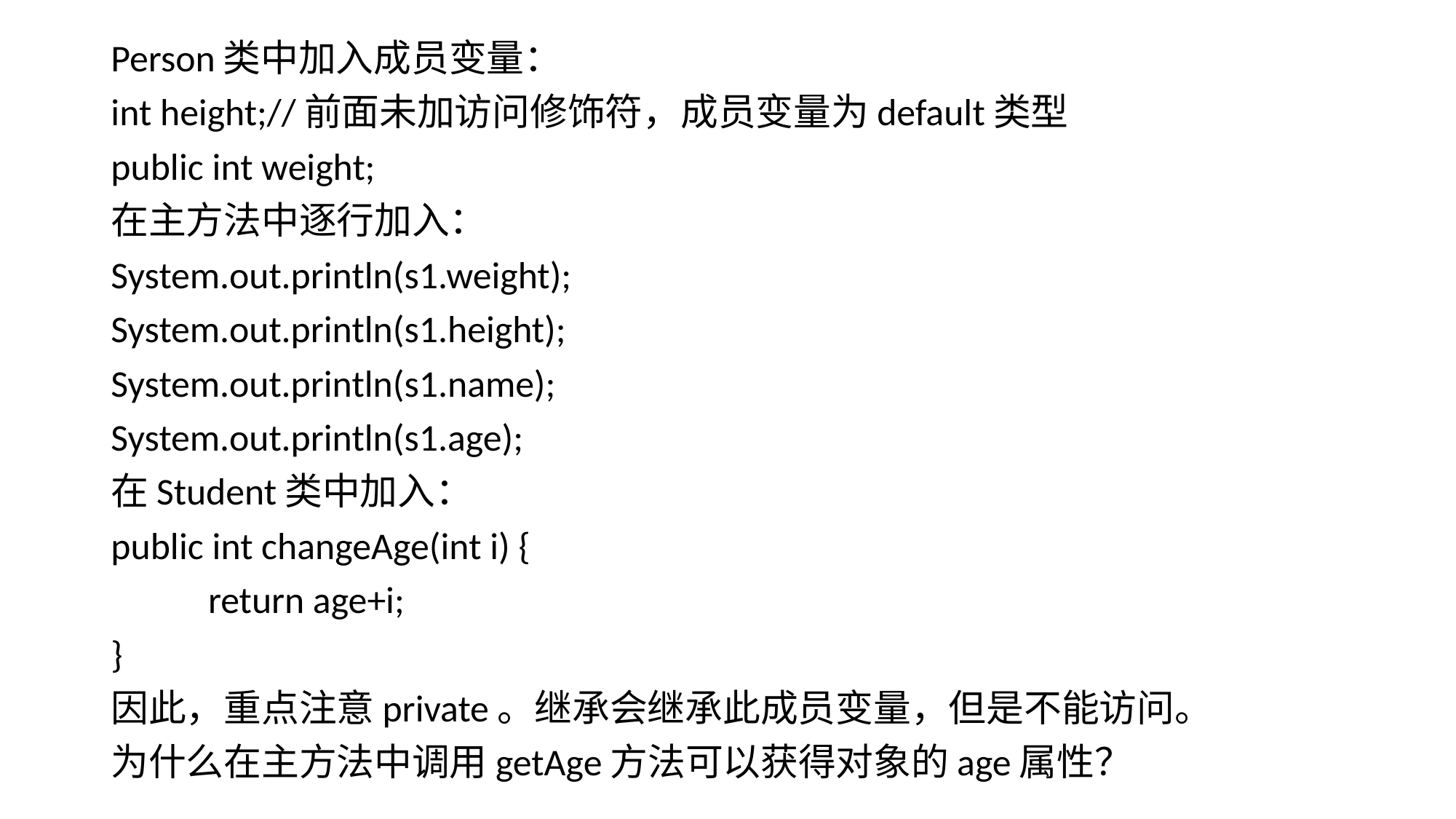

Person类中加入成员变量：
int height;//前面未加访问修饰符，成员变量为default类型
public int weight;
在主方法中逐行加入：
System.out.println(s1.weight);
System.out.println(s1.height);
System.out.println(s1.name);
System.out.println(s1.age);
在Student类中加入：
public int changeAge(int i) {
		return age+i;
}
因此，重点注意private。继承会继承此成员变量，但是不能访问。
为什么在主方法中调用getAge方法可以获得对象的age属性？